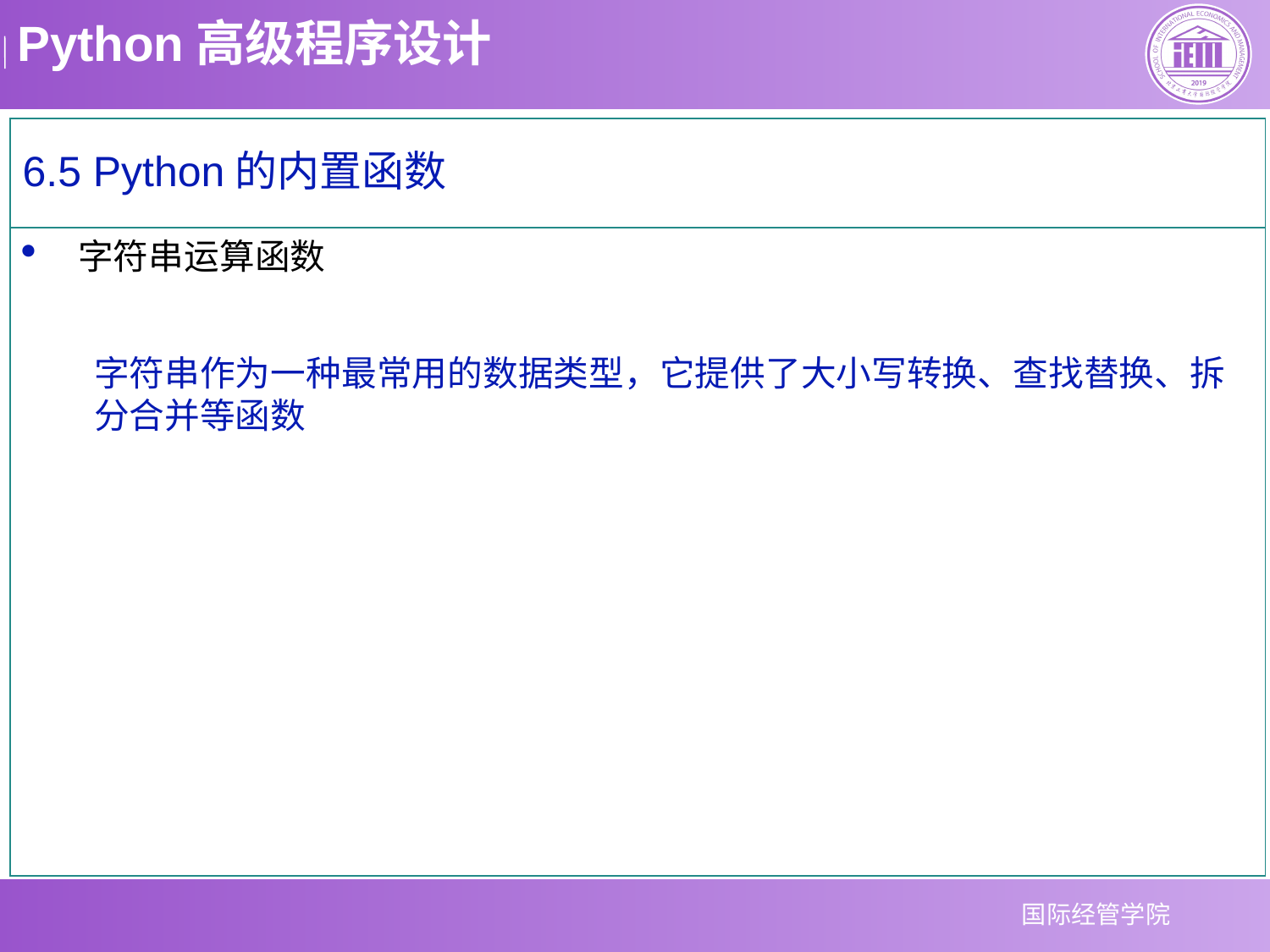

6.5 Python的内置函数
字符串运算函数

字符串作为一种最常用的数据类型，它提供了大小写转换、查找替换、拆分合并等函数